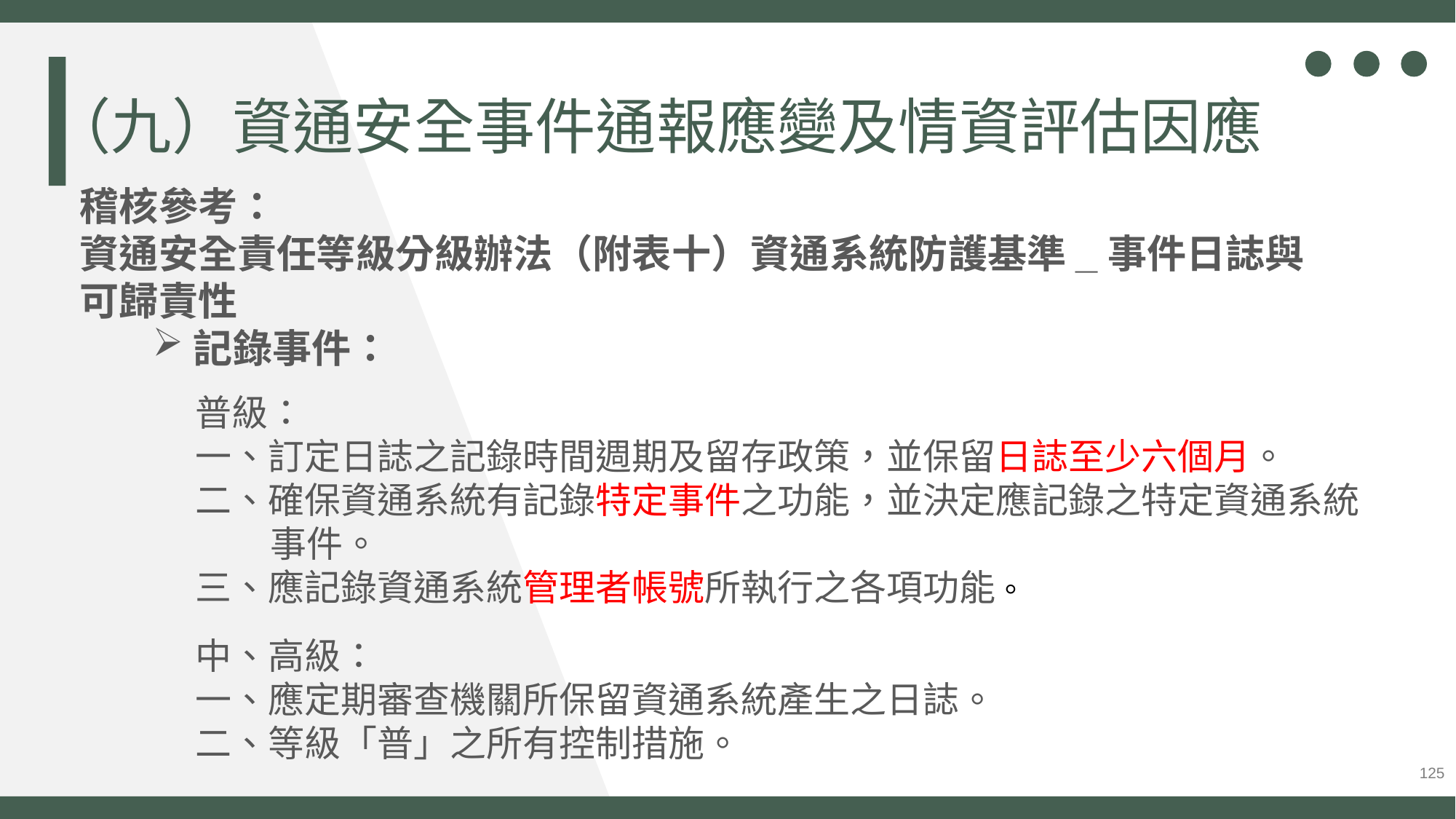

（九）資通安全事件通報應變及情資評估因應
稽核參考：
資通安全責任等級分級辦法（附表十）資通系統防護基準_事件日誌與
可歸責性
記錄事件：

普級：
一、訂定日誌之記錄時間週期及留存政策，並保留日誌至少六個月。
二、確保資通系統有記錄特定事件之功能，並決定應記錄之特定資通系統事件。
三、應記錄資通系統管理者帳號所執行之各項功能。
中、高級：
一、應定期審查機關所保留資通系統產生之日誌。
二、等級「普」之所有控制措施。
125